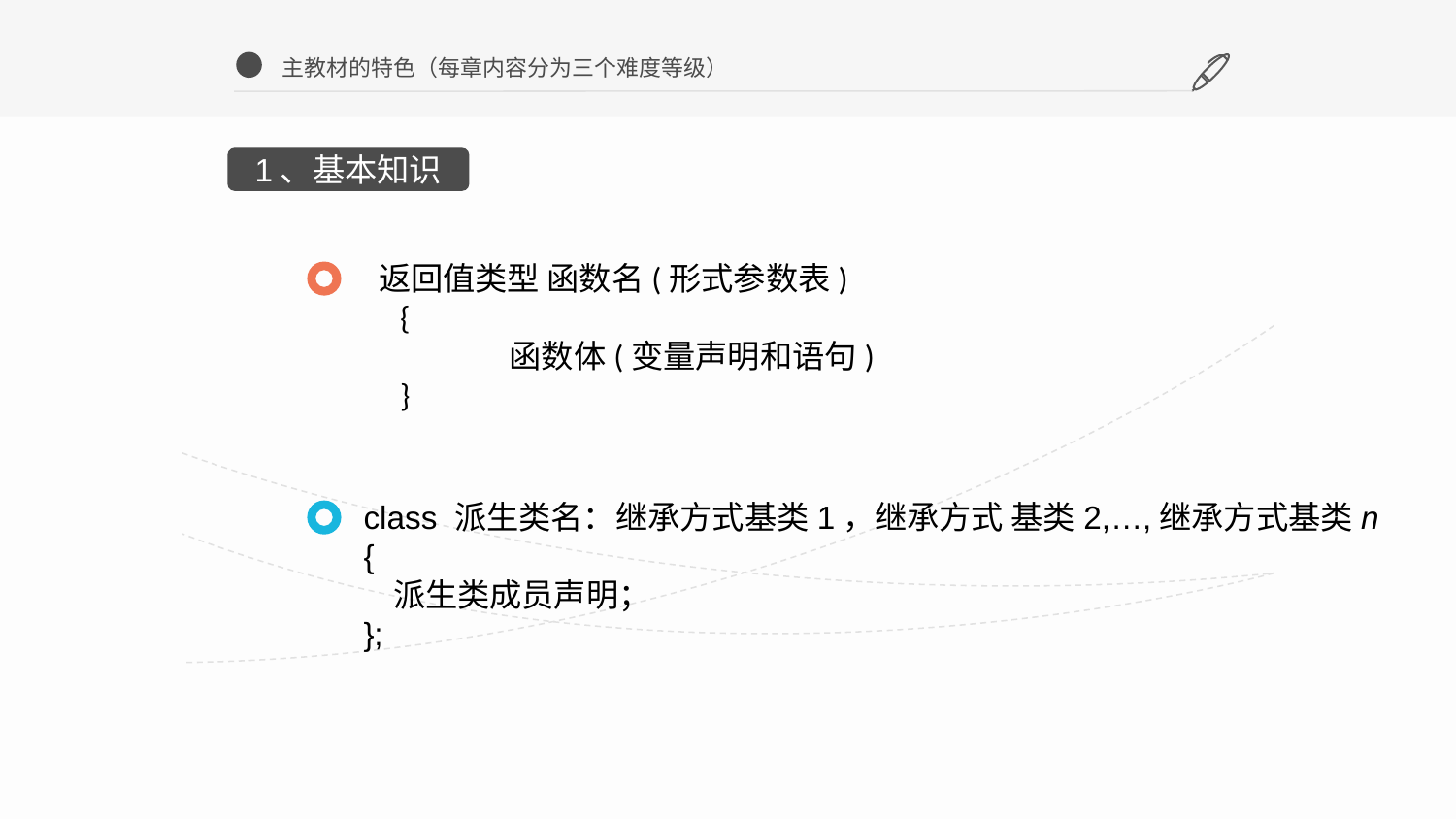

主教材的特色（每章内容分为三个难度等级）

1、基本知识
 返回值类型 函数名(形式参数表)
     {
    	函数体(变量声明和语句)
     }

class 派生类名：继承方式基类1，继承方式 基类2,…,继承方式基类n {
   派生类成员声明；
};